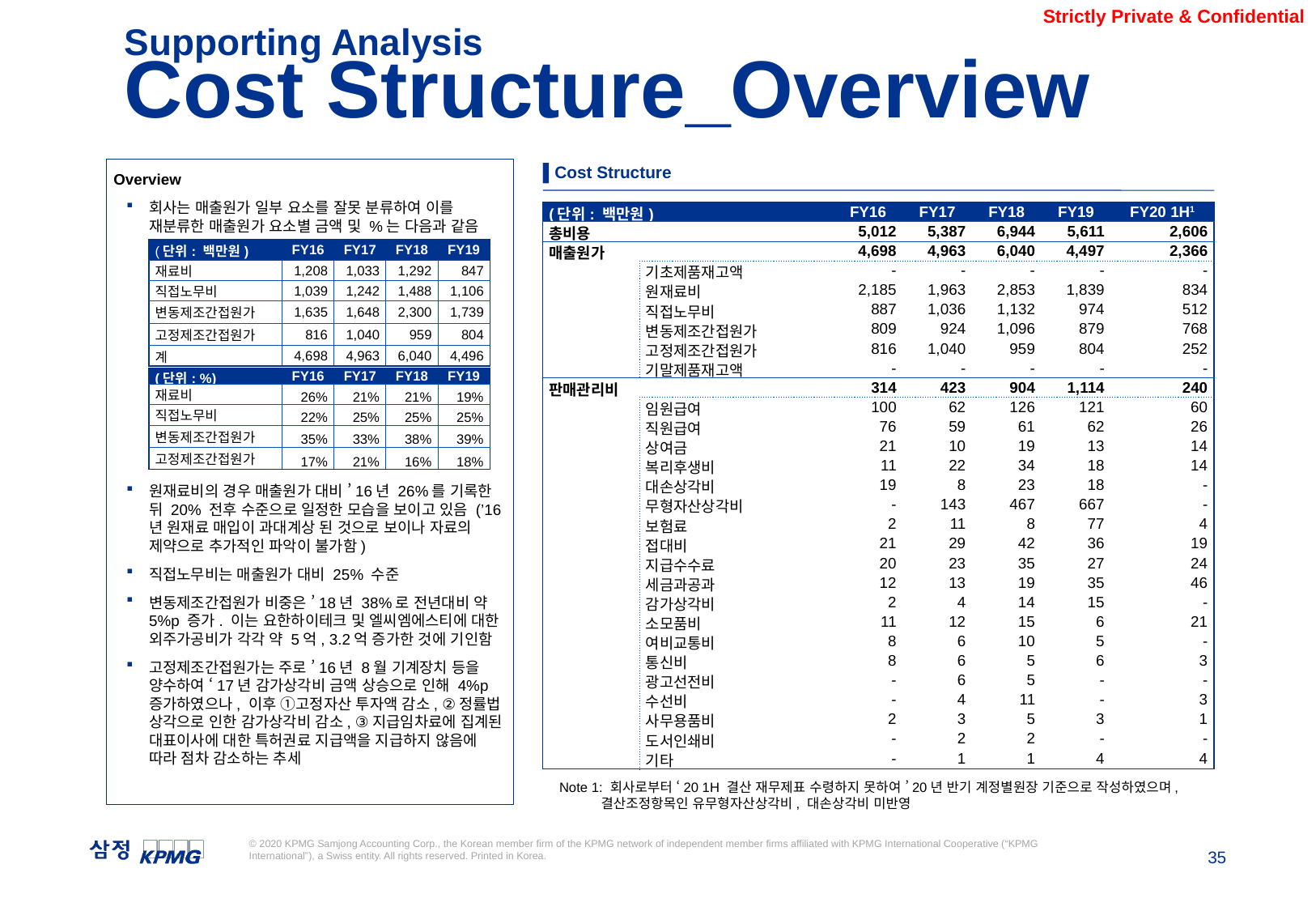

Supporting Analysis
Cost Structure_Overview
▌Cost Structure

Overview
회사는 매출원가 일부 요소를 잘못 분류하여 이를 재분류한 매출원가 요소별 금액 및 %는 다음과 같음

원재료비의 경우 매출원가 대비 ’16년 26%를 기록한 뒤 20% 전후 수준으로 일정한 모습을 보이고 있음 (’16년 원재료 매입이 과대계상 된 것으로 보이나 자료의 제약으로 추가적인 파악이 불가함)
직접노무비는 매출원가 대비 25% 수준
변동제조간접원가 비중은 ’18년 38%로 전년대비 약 5%p 증가. 이는 요한하이테크 및 엘씨엠에스티에 대한  외주가공비가 각각 약 5억, 3.2억 증가한 것에 기인함
고정제조간접원가는 주로 ’16년 8월 기계장치 등을 양수하여 ‘17년 감가상각비 금액 상승으로 인해 4%p 증가하였으나, 이후 ①고정자산 투자액 감소, ②정률법 상각으로 인한 감가상각비 감소, ③지급임차료에 집계된 대표이사에 대한 특허권료 지급액을 지급하지 않음에 따라 점차 감소하는 추세

| (단위: 백만원) |  | FY16 | FY17 | FY18 | FY19 | FY20 1H1 |
| --- | --- | --- | --- | --- | --- | --- |
| 총비용 |  | 5,012 | 5,387 | 6,944 | 5,611 | 2,606 |
| 매출원가 |  | 4,698 | 4,963 | 6,040 | 4,497 | 2,366 |
|  | 기초제품재고액 | - | - | - | - | - |
|  | 원재료비 | 2,185 | 1,963 | 2,853 | 1,839 | 834 |
|  | 직접노무비 | 887 | 1,036 | 1,132 | 974 | 512 |
|  | 변동제조간접원가 | 809 | 924 | 1,096 | 879 | 768 |
|  | 고정제조간접원가 | 816 | 1,040 | 959 | 804 | 252 |
|  | 기말제품재고액 | - | - | - | - | - |
| 판매관리비 |  | 314 | 423 | 904 | 1,114 | 240 |
|  | 임원급여 | 100 | 62 | 126 | 121 | 60 |
|  | 직원급여 | 76 | 59 | 61 | 62 | 26 |
|  | 상여금 | 21 | 10 | 19 | 13 | 14 |
|  | 복리후생비 | 11 | 22 | 34 | 18 | 14 |
|  | 대손상각비 | 19 | 8 | 23 | 18 | - |
|  | 무형자산상각비 | - | 143 | 467 | 667 | - |
|  | 보험료 | 2 | 11 | 8 | 77 | 4 |
|  | 접대비 | 21 | 29 | 42 | 36 | 19 |
|  | 지급수수료 | 20 | 23 | 35 | 27 | 24 |
|  | 세금과공과 | 12 | 13 | 19 | 35 | 46 |
|  | 감가상각비 | 2 | 4 | 14 | 15 | - |
|  | 소모품비 | 11 | 12 | 15 | 6 | 21 |
|  | 여비교통비 | 8 | 6 | 10 | 5 | - |
|  | 통신비 | 8 | 6 | 5 | 6 | 3 |
|  | 광고선전비 | - | 6 | 5 | - | - |
|  | 수선비 | - | 4 | 11 | - | 3 |
|  | 사무용품비 | 2 | 3 | 5 | 3 | 1 |
|  | 도서인쇄비 | - | 2 | 2 | - | - |
|  | 기타 | - | 1 | 1 | 4 | 4 |
| (단위: 백만원) | FY16 | FY17 | FY18 | FY19 |
| --- | --- | --- | --- | --- |
| 재료비 | 1,208 | 1,033 | 1,292 | 847 |
| 직접노무비 | 1,039 | 1,242 | 1,488 | 1,106 |
| 변동제조간접원가 | 1,635 | 1,648 | 2,300 | 1,739 |
| 고정제조간접원가 | 816 | 1,040 | 959 | 804 |
| 계 | 4,698 | 4,963 | 6,040 | 4,496 |
| (단위: %) | FY16 | FY17 | FY18 | FY19 |
| --- | --- | --- | --- | --- |
| 재료비 | 26% | 21% | 21% | 19% |
| 직접노무비 | 22% | 25% | 25% | 25% |
| 변동제조간접원가 | 35% | 33% | 38% | 39% |
| 고정제조간접원가 | 17% | 21% | 16% | 18% |
Note 1: 회사로부터 ‘20 1H 결산 재무제표 수령하지 못하여 ’20년 반기 계정별원장 기준으로 작성하였으며,
          결산조정항목인 유무형자산상각비, 대손상각비 미반영